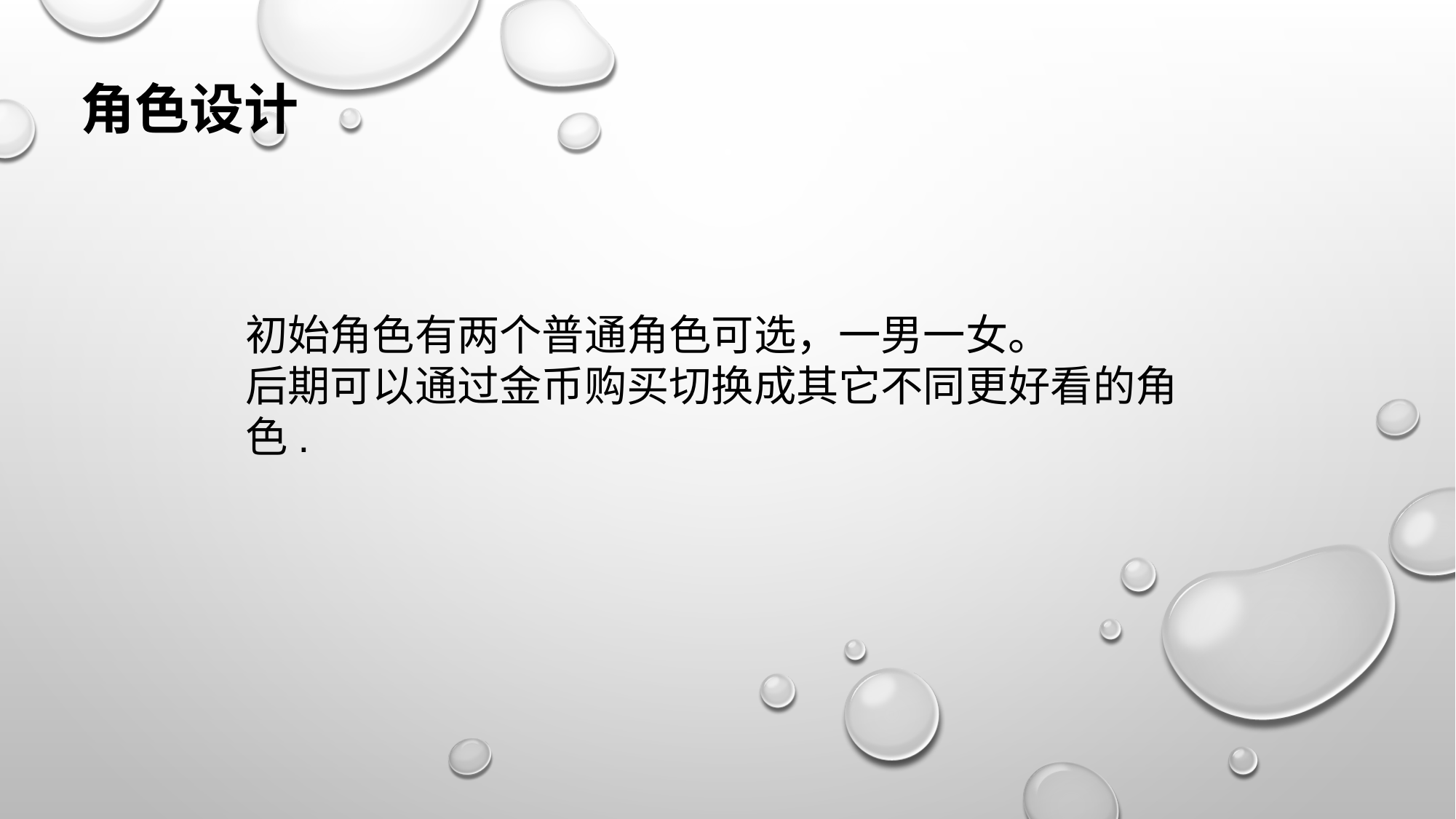

角色设计
初始角色有两个普通角色可选，一男一女。
后期可以通过金币购买切换成其它不同更好看的角色.